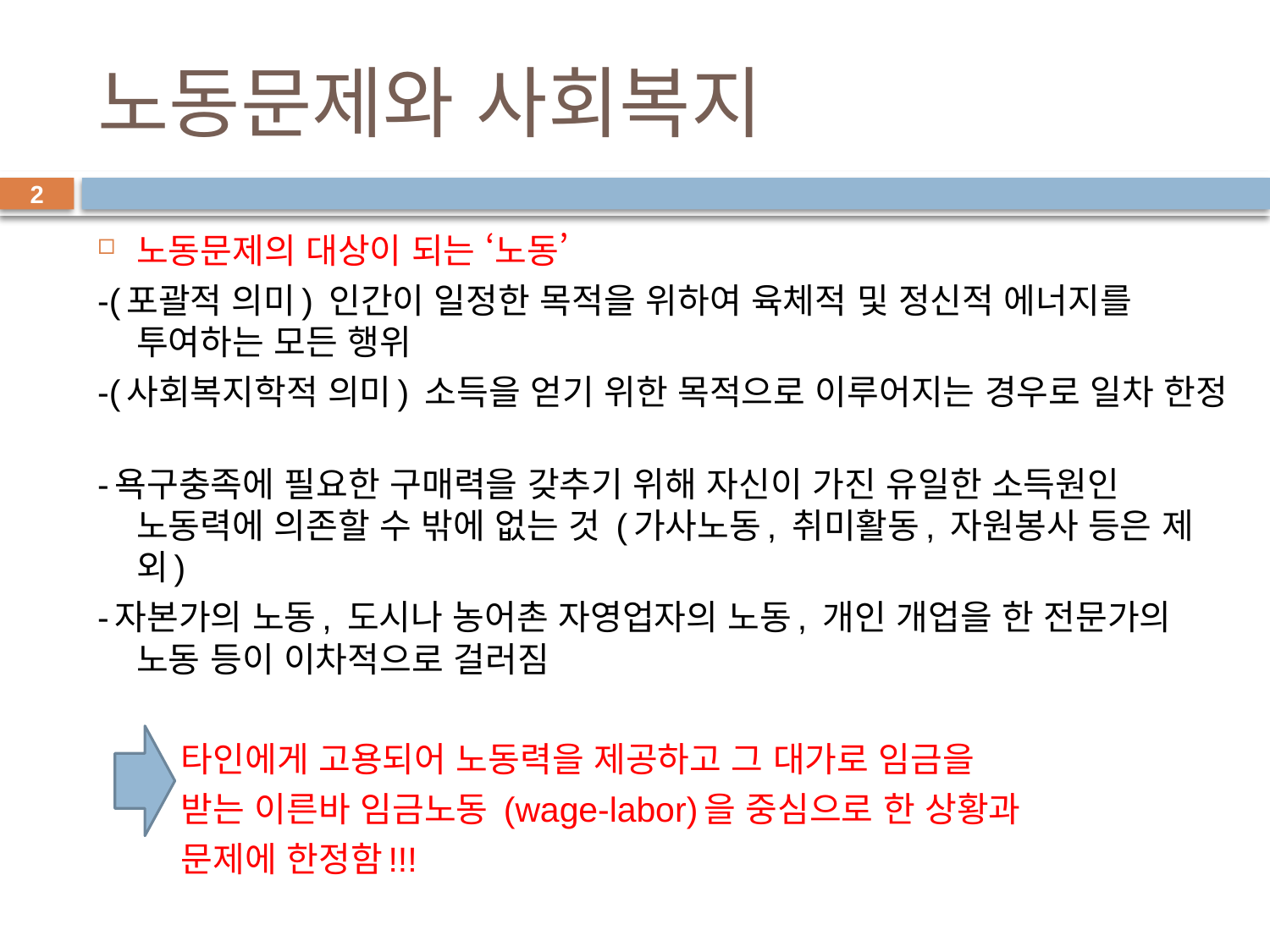

# 노동문제와 사회복지
2
노동문제의 대상이 되는 ‘노동’
-(포괄적 의미) 인간이 일정한 목적을 위하여 육체적 및 정신적 에너지를 투여하는 모든 행위
-(사회복지학적 의미) 소득을 얻기 위한 목적으로 이루어지는 경우로 일차 한정
-욕구충족에 필요한 구매력을 갖추기 위해 자신이 가진 유일한 소득원인 노동력에 의존할 수 밖에 없는 것 (가사노동, 취미활동, 자원봉사 등은 제외)
-자본가의 노동, 도시나 농어촌 자영업자의 노동, 개인 개업을 한 전문가의 노동 등이 이차적으로 걸러짐

        타인에게 고용되어 노동력을 제공하고 그 대가로 임금을
        받는 이른바 임금노동 (wage-labor)을 중심으로 한 상황과
        문제에 한정함!!!